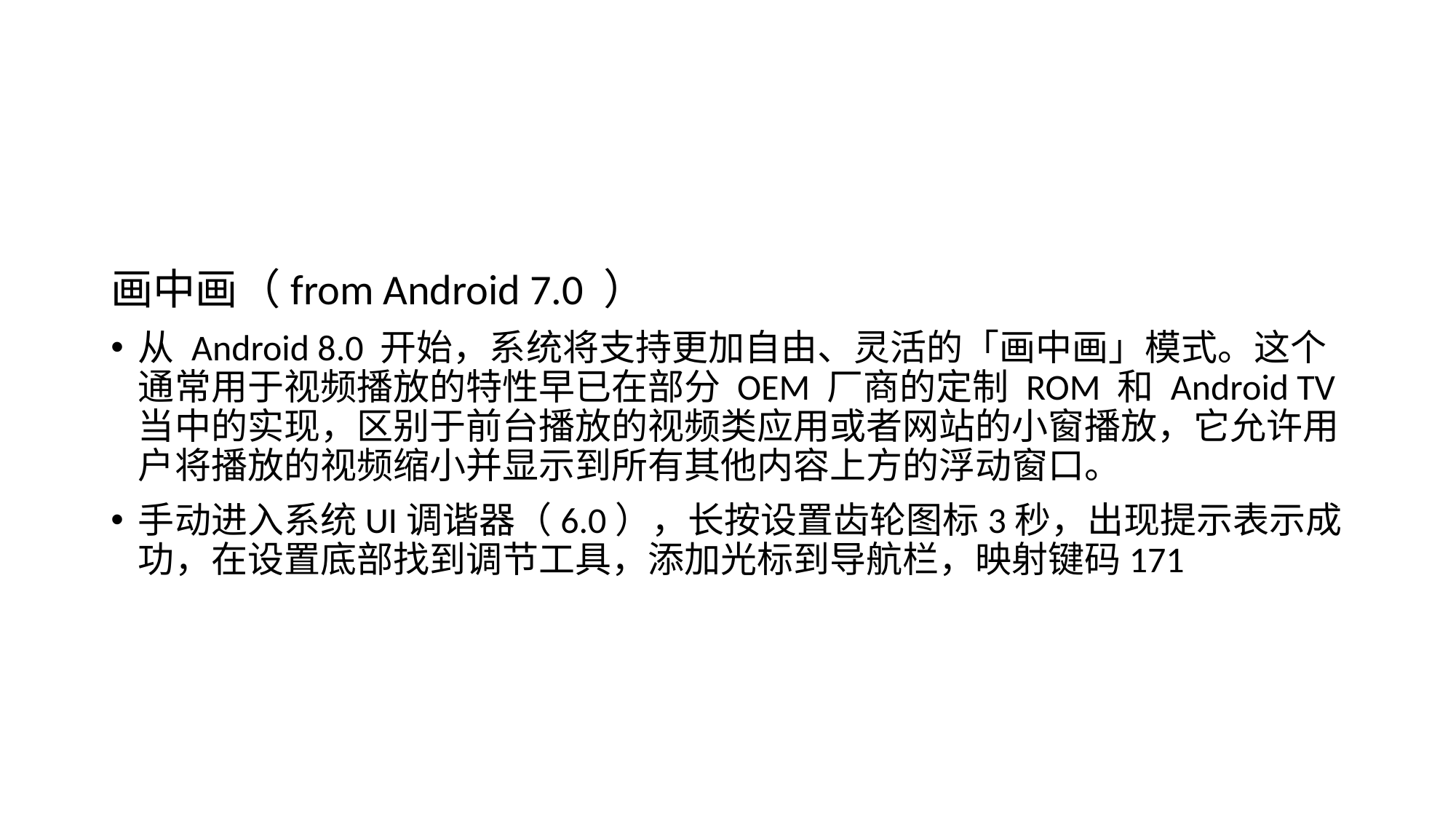

画中画（from Android 7.0 ）
从 Android 8.0 开始，系统将支持更加自由、灵活的「画中画」模式。这个通常用于视频播放的特性早已在部分 OEM 厂商的定制 ROM 和 Android TV 当中的实现，区别于前台播放的视频类应用或者网站的小窗播放，它允许用户将播放的视频缩小并显示到所有其他内容上方的浮动窗口。
手动进入系统UI调谐器（6.0），长按设置齿轮图标3秒，出现提示表示成功，在设置底部找到调节工具，添加光标到导航栏，映射键码171